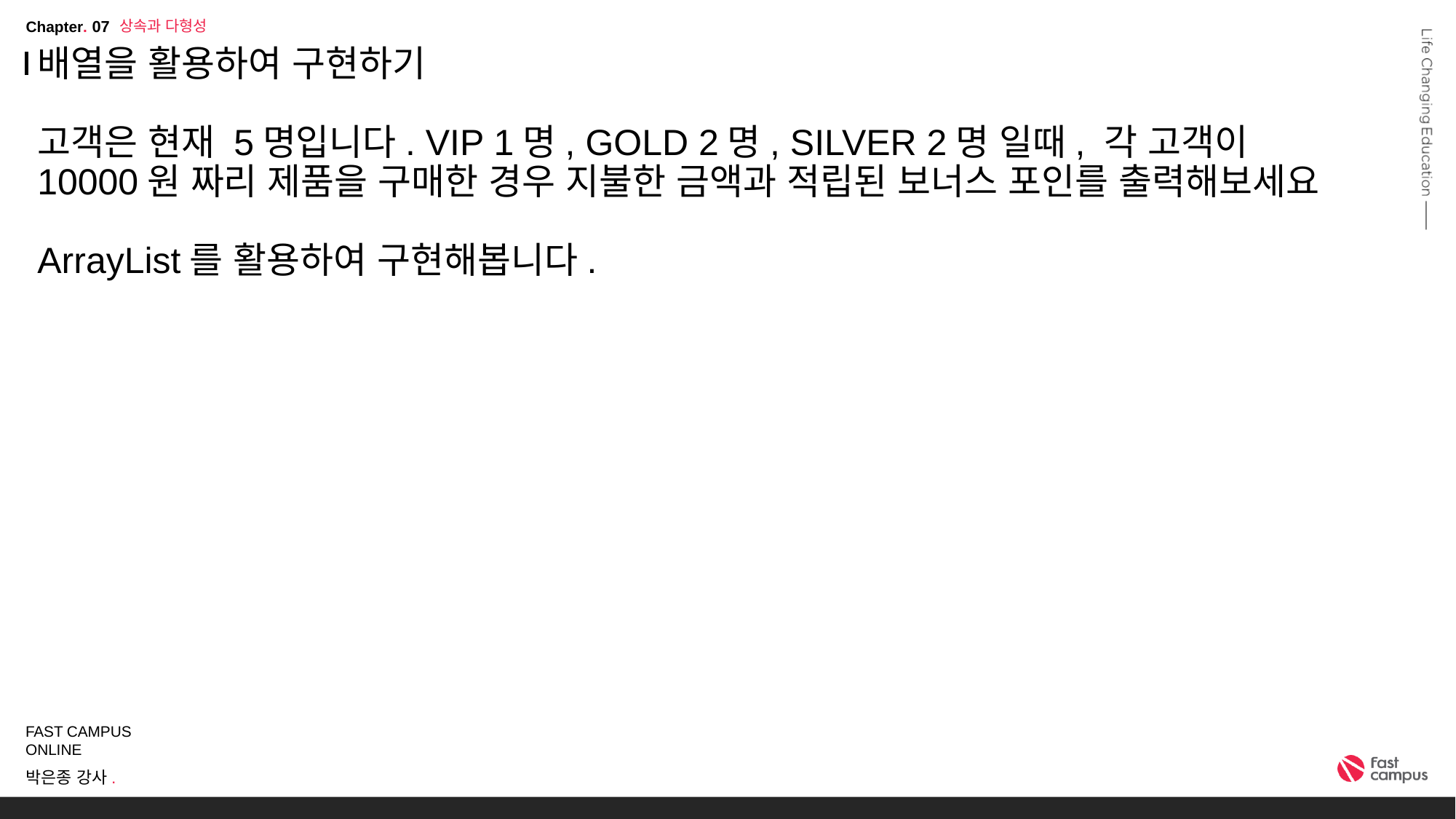

상속과 다형성
07
# 배열을 활용하여 구현하기 고객은 현재 5명입니다. VIP 1명, GOLD 2명, SILVER 2명 일때, 각 고객이 10000원 짜리 제품을 구매한 경우 지불한 금액과 적립된 보너스 포인를 출력해보세요 ArrayList를 활용하여 구현해봅니다.